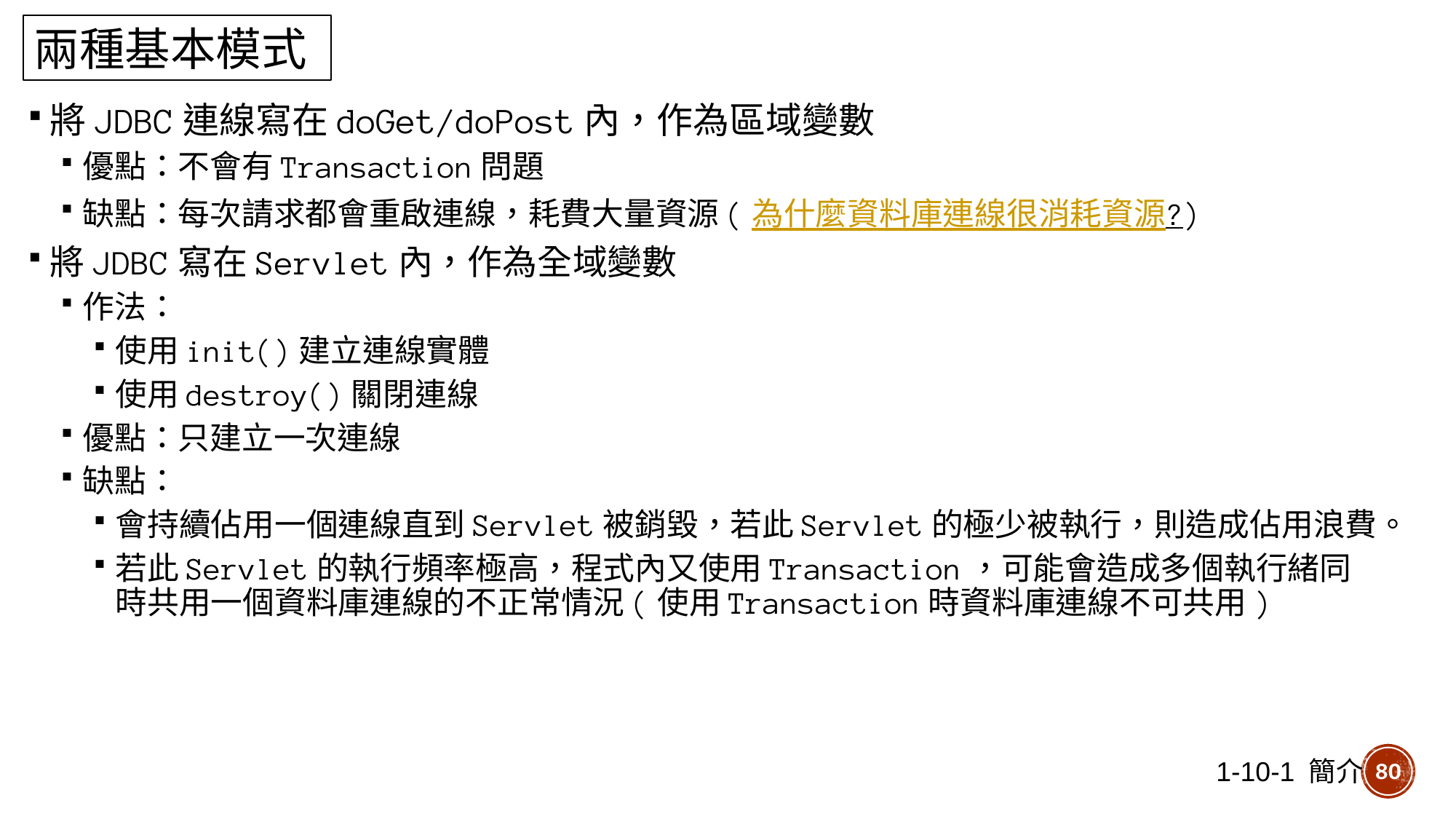

兩種基本模式
將JDBC連線寫在doGet/doPost內，作為區域變數
優點：不會有Transaction問題
缺點：每次請求都會重啟連線，耗費大量資源(為什麼資料庫連線很消耗資源?)
將JDBC寫在Servlet內，作為全域變數
作法：
使用init()建立連線實體
使用destroy()關閉連線
優點：只建立一次連線
缺點：
會持續佔用一個連線直到Servlet被銷毀，若此Servlet的極少被執行，則造成佔用浪費。
若此Servlet的執行頻率極高，程式內又使用Transaction，可能會造成多個執行緒同時共用一個資料庫連線的不正常情況(使用Transaction時資料庫連線不可共用)
1-10-1 簡介
80